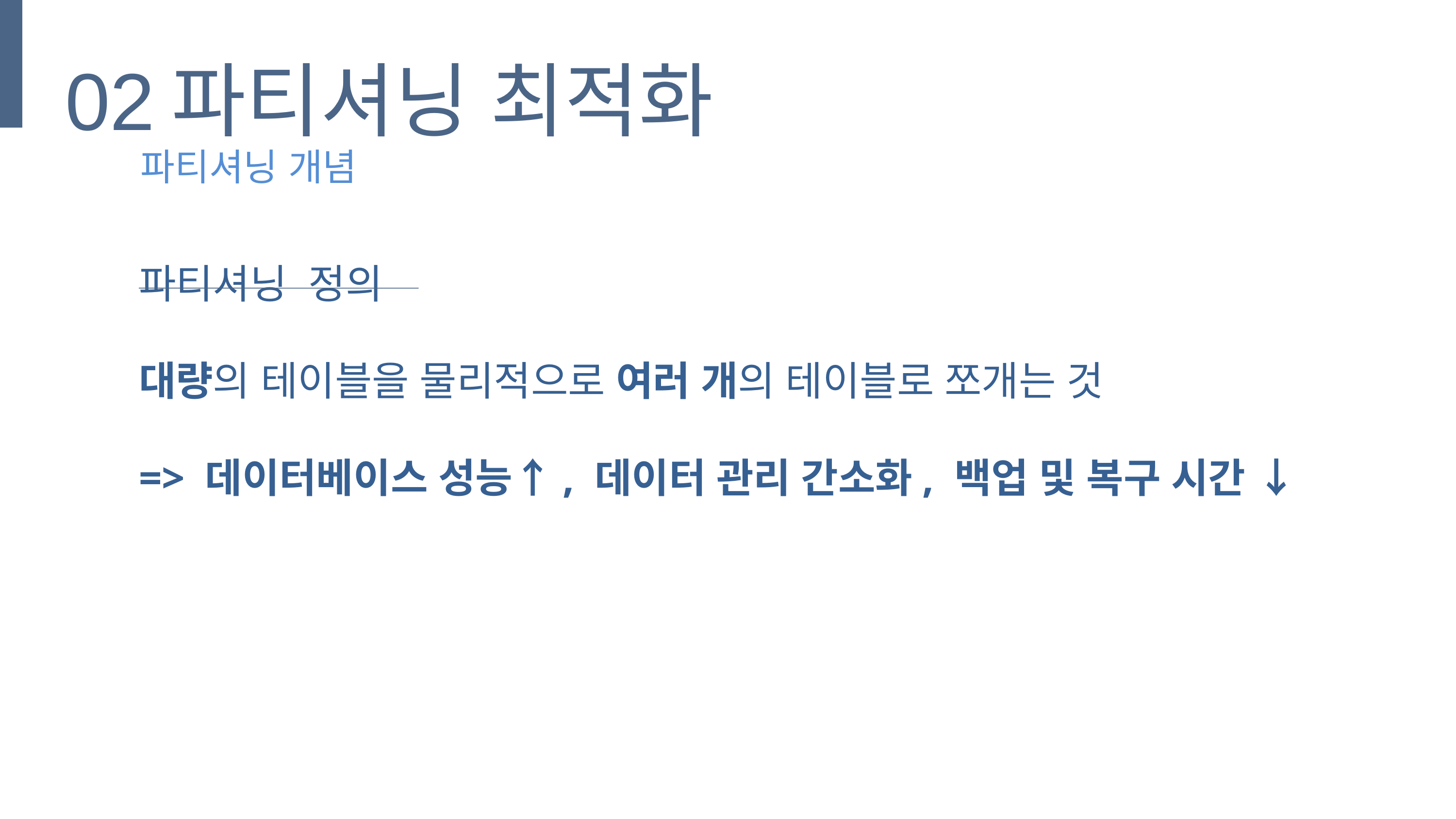

02
파티셔닝 최적화
파티셔닝 개념
파티셔닝  정의
대량의 테이블을 물리적으로 여러 개의 테이블로 쪼개는 것
=> 데이터베이스 성능↑, 데이터 관리 간소화, 백업 및 복구 시간 ↓